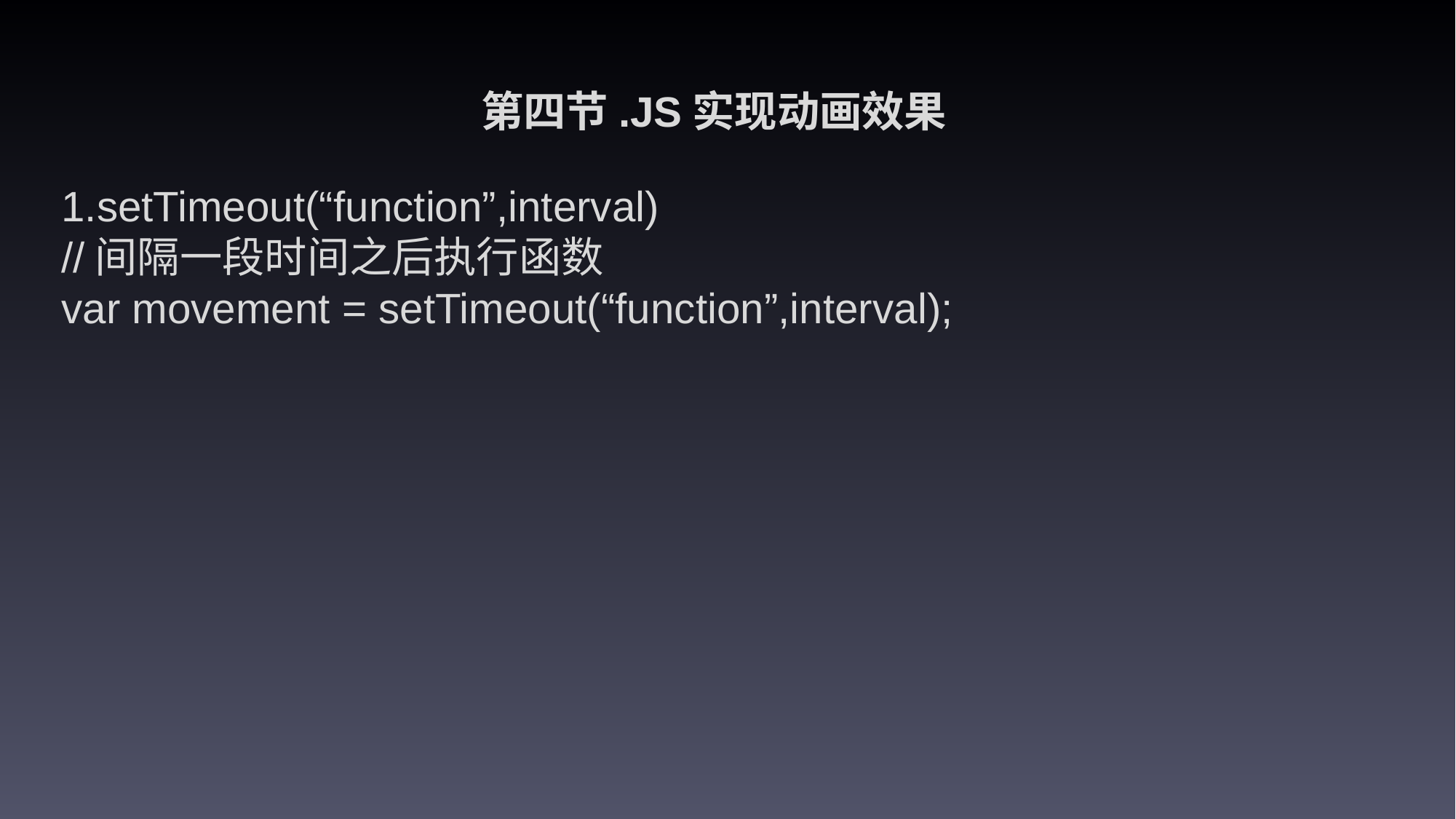

第四节.JS实现动画效果

1.setTimeout(“function”,interval)
//间隔一段时间之后执行函数
var movement = setTimeout(“function”,interval);